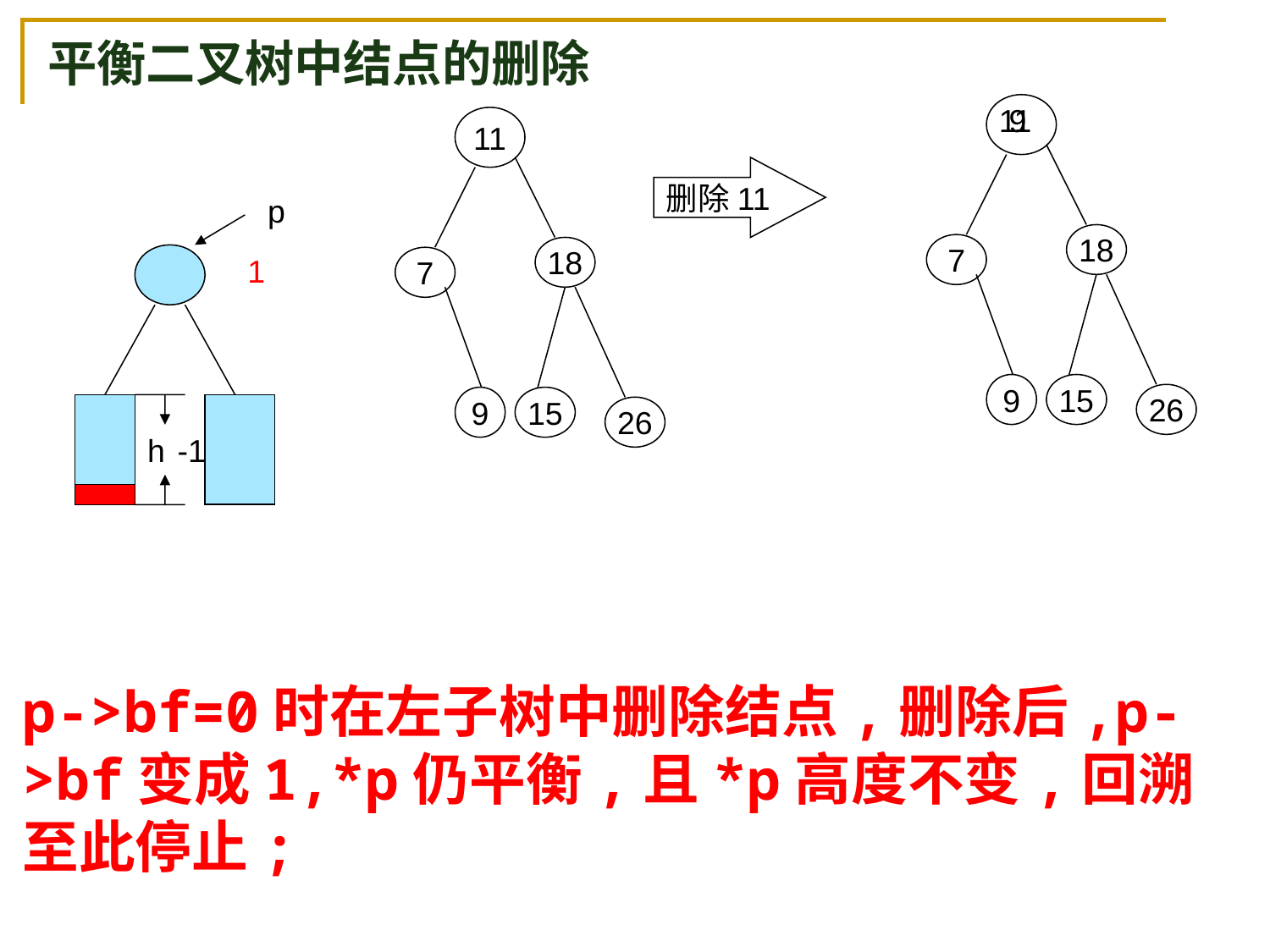

# 平衡二叉树中结点的删除

11
9
11

18
7

9
15
26

删除11
p

18
7
 0

1

9
15
26

h
-1

p->bf=0时在左子树中删除结点,删除后,p->bf变成1,*p仍平衡,且*p高度不变,回溯至此停止;